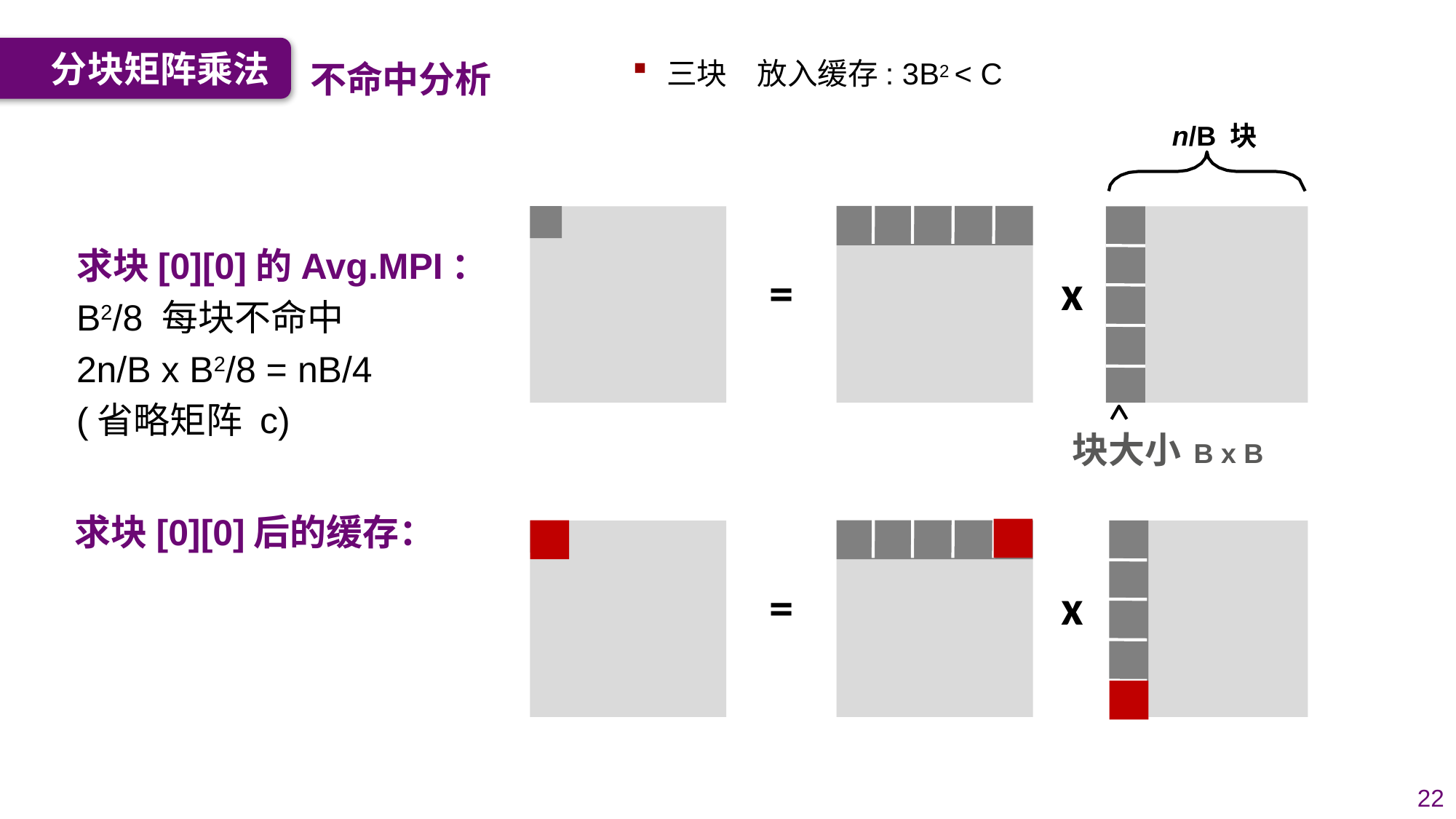

不命中分析

分块矩阵乘法
三块	放入缓存: 3B2 < C
n/B 块

=
x

块大小 B x B

=
x

求块[0][0]的Avg.MPI：
B2/8 每块不命中
2n/B x B2/8 = nB/4
(省略矩阵 c)
求块[0][0]后的缓存：
22